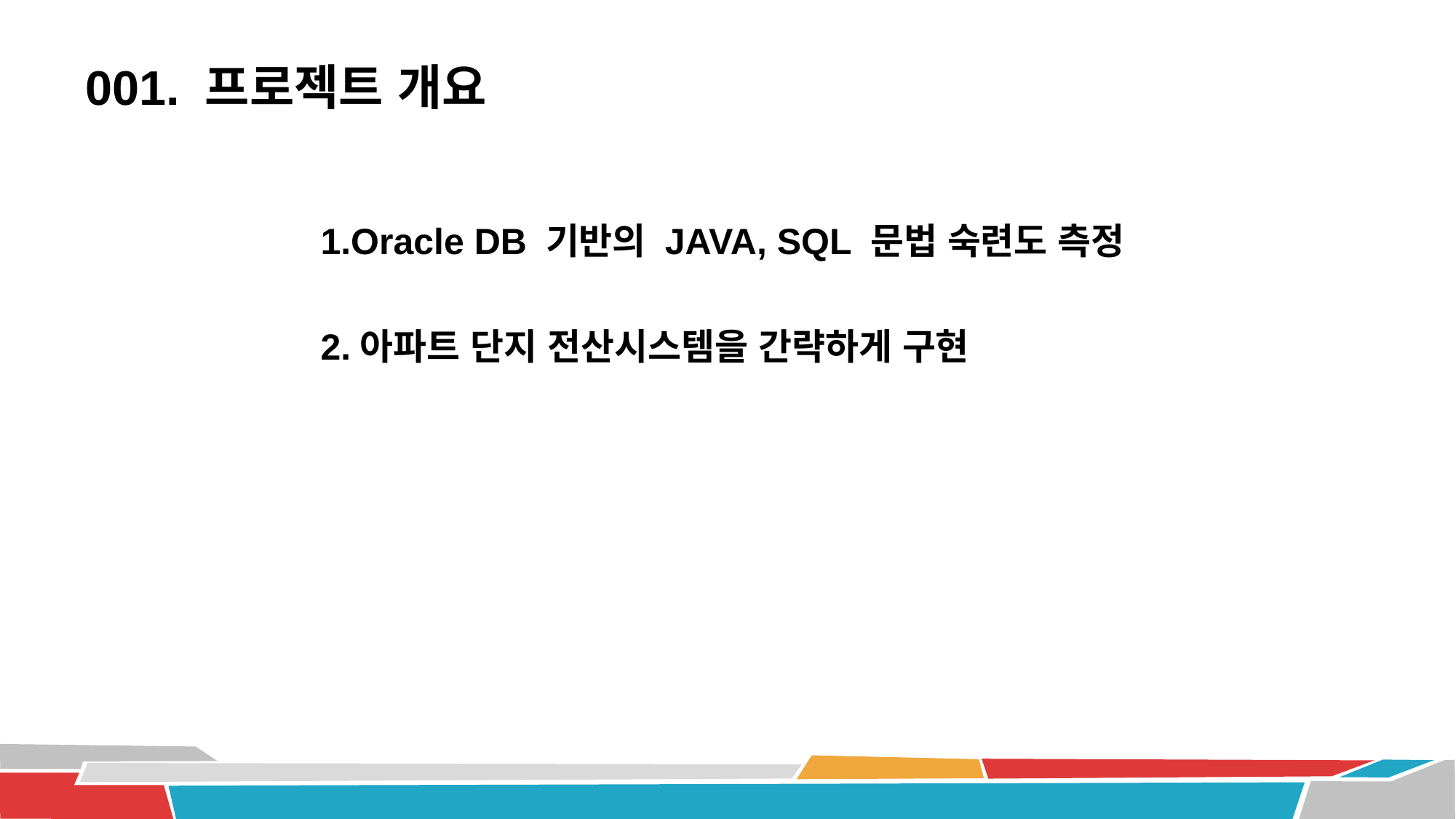

001. 프로젝트 개요
1.Oracle DB 기반의 JAVA, SQL 문법 숙련도 측정
2.아파트 단지 전산시스템을 간략하게 구현